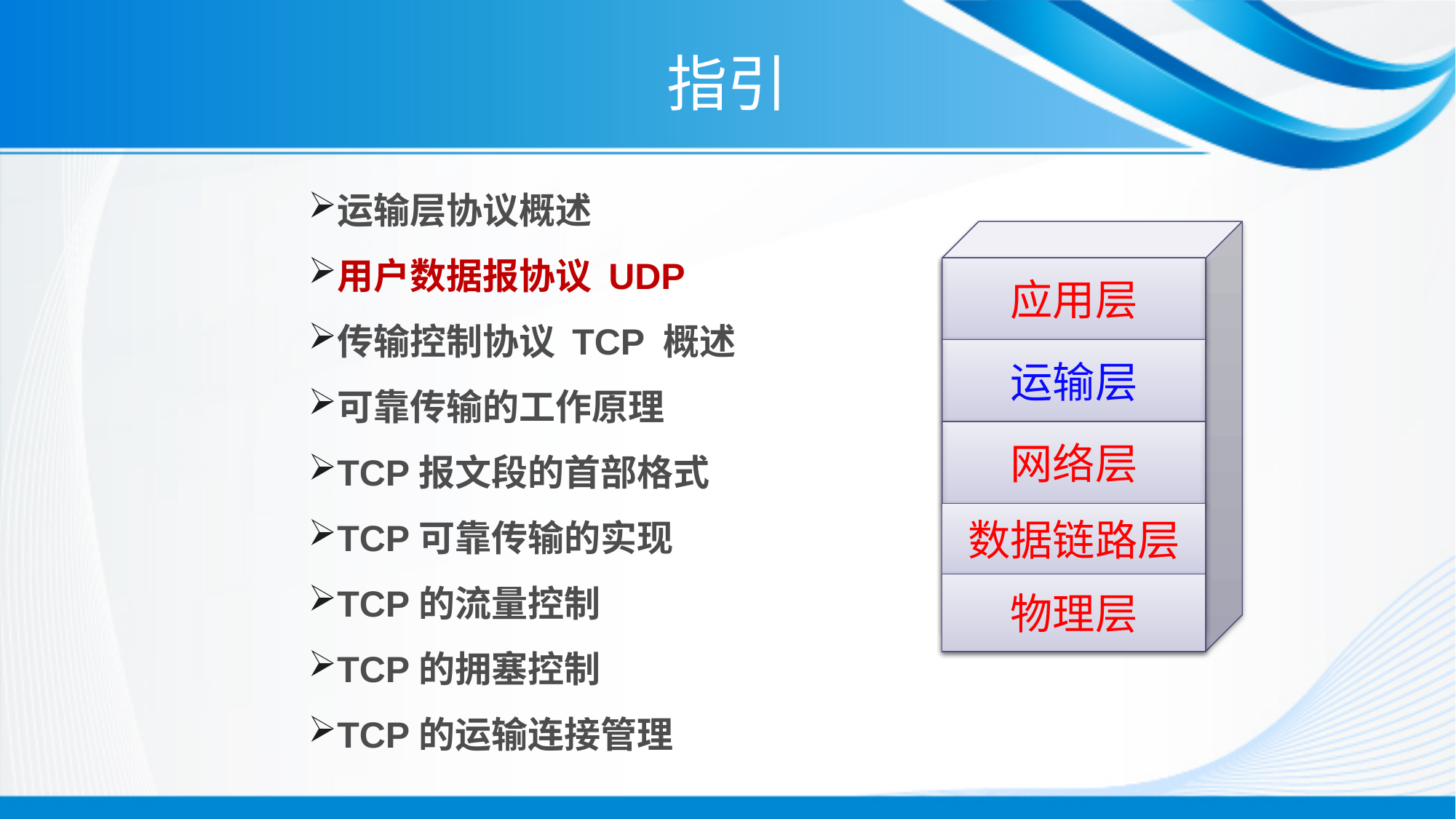

# 指引
运输层协议概述
用户数据报协议 UDP
传输控制协议 TCP 概述
可靠传输的工作原理
TCP报文段的首部格式
TCP可靠传输的实现
TCP的流量控制
TCP的拥塞控制
TCP的运输连接管理

应用层

运输层

网络层

数据链路层

物理层